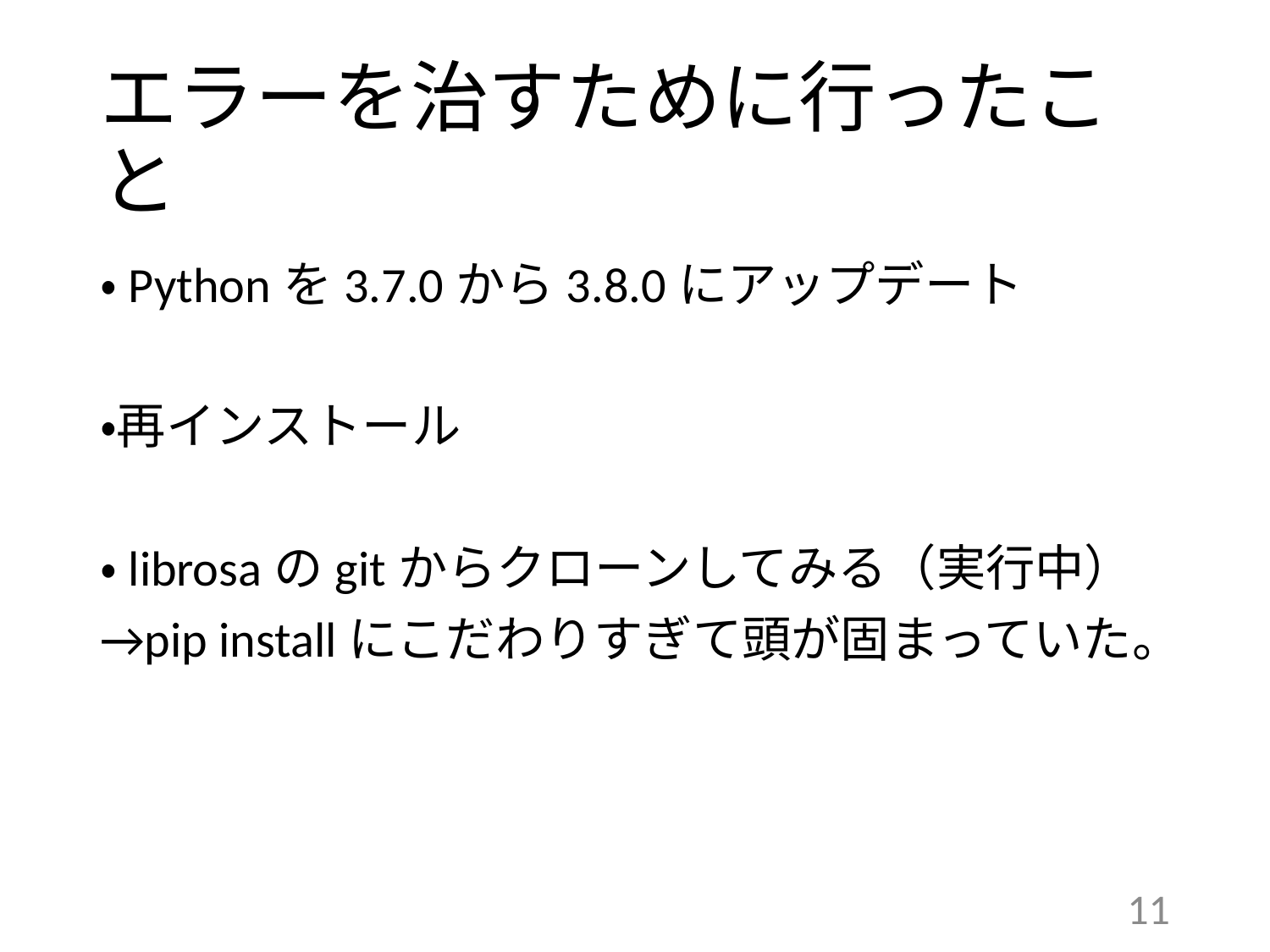

# エラーを治すために行ったこと
・Pythonを3.7.0から3.8.0にアップデート

・再インストール

・librosaのgitからクローンしてみる（実行中）
→pip installにこだわりすぎて頭が固まっていた。
11